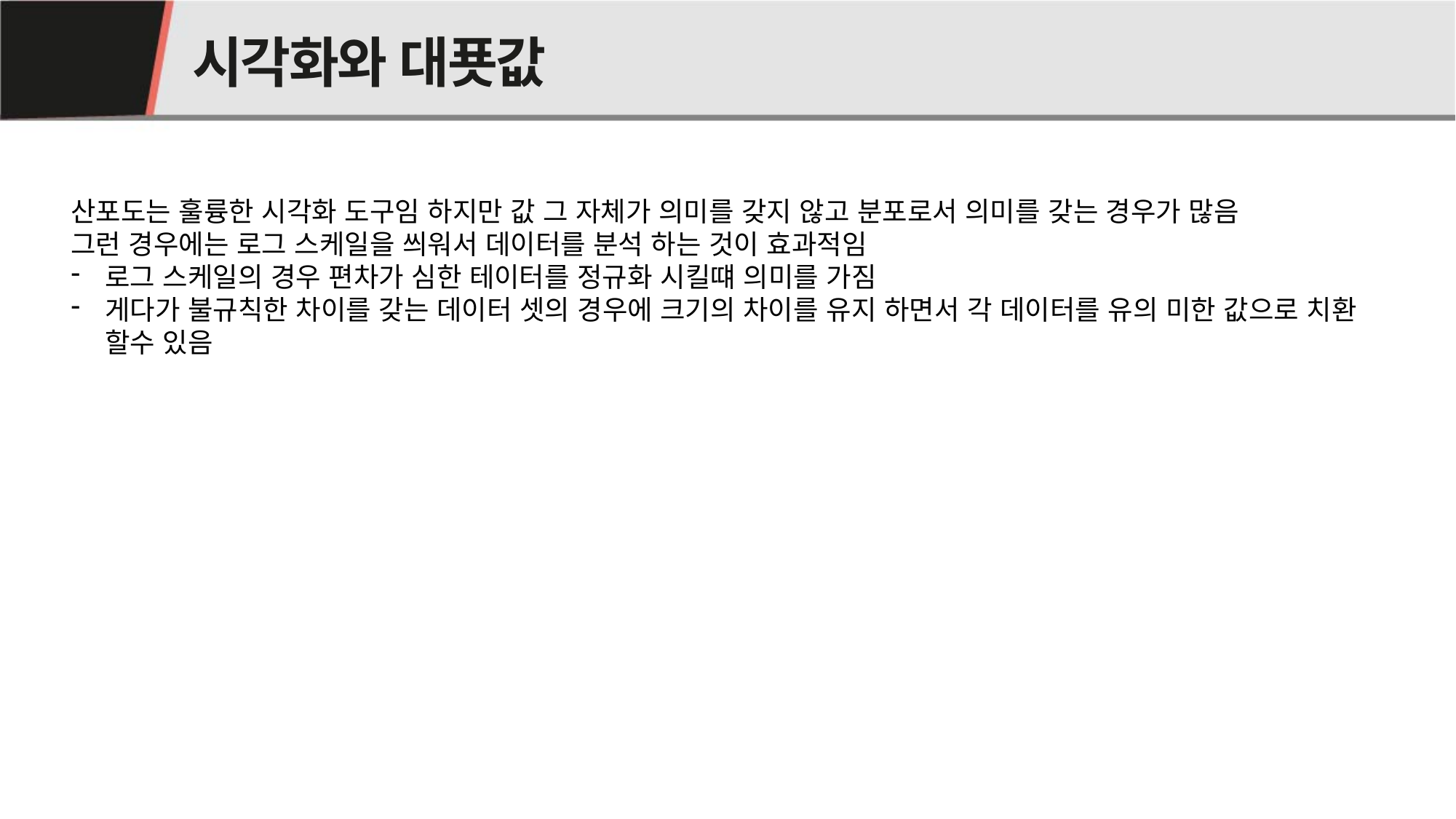

# 시각화와 대푯값
02
산포도는 훌륭한 시각화 도구임 하지만 값 그 자체가 의미를 갖지 않고 분포로서 의미를 갖는 경우가 많음
그런 경우에는 로그 스케일을 씌워서 데이터를 분석 하는 것이 효과적임
로그 스케일의 경우 편차가 심한 테이터를 정규화 시킬떄 의미를 가짐
게다가 불규칙한 차이를 갖는 데이터 셋의 경우에 크기의 차이를 유지 하면서 각 데이터를 유의 미한 값으로 치환 할수 있음